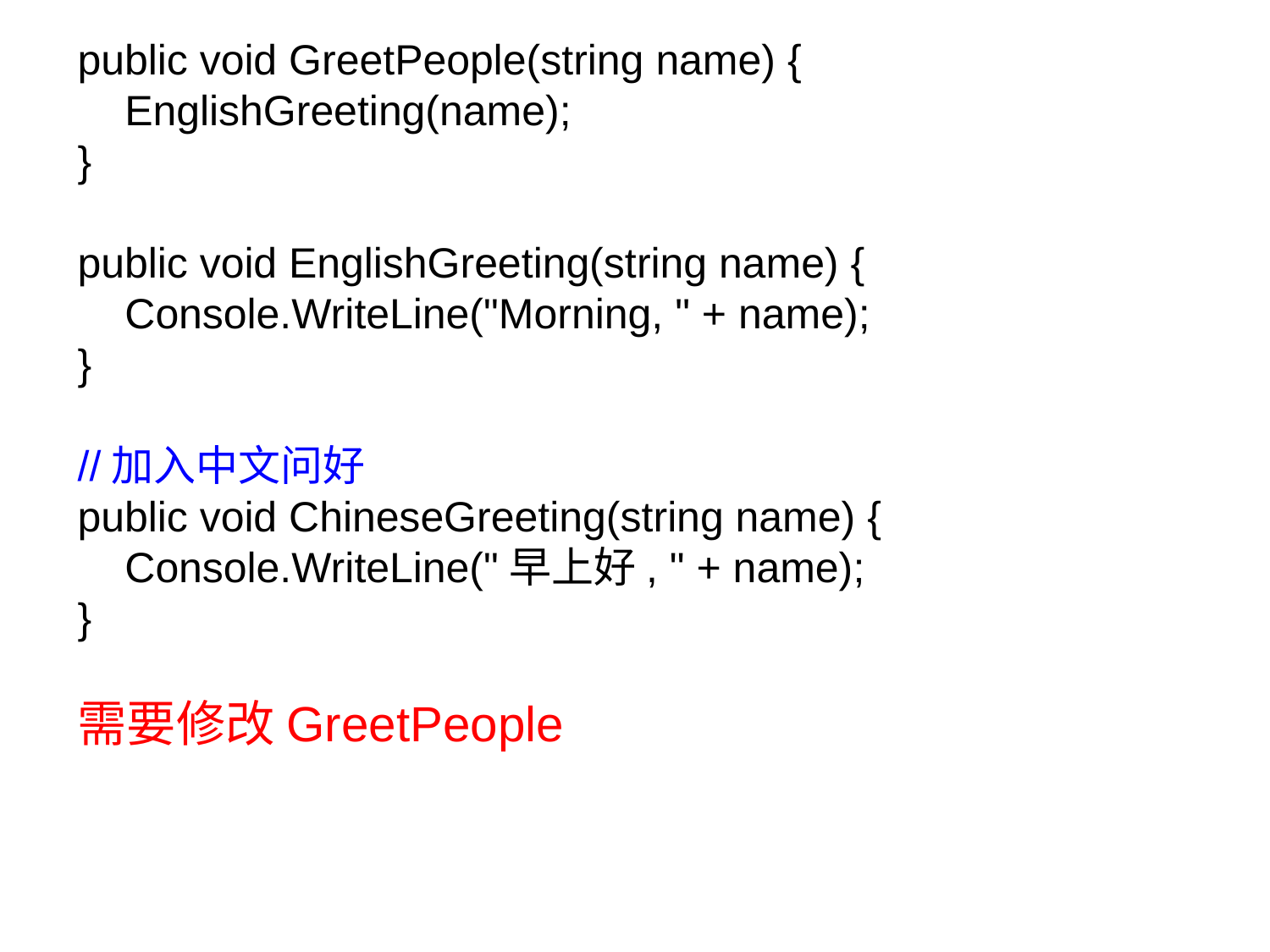

public void GreetPeople(string name) {
    EnglishGreeting(name);
}
public void EnglishGreeting(string name) {
    Console.WriteLine("Morning, " + name);
}

//加入中文问好
public void ChineseGreeting(string name) {
    Console.WriteLine("早上好, " + name);
}

需要修改GreetPeople